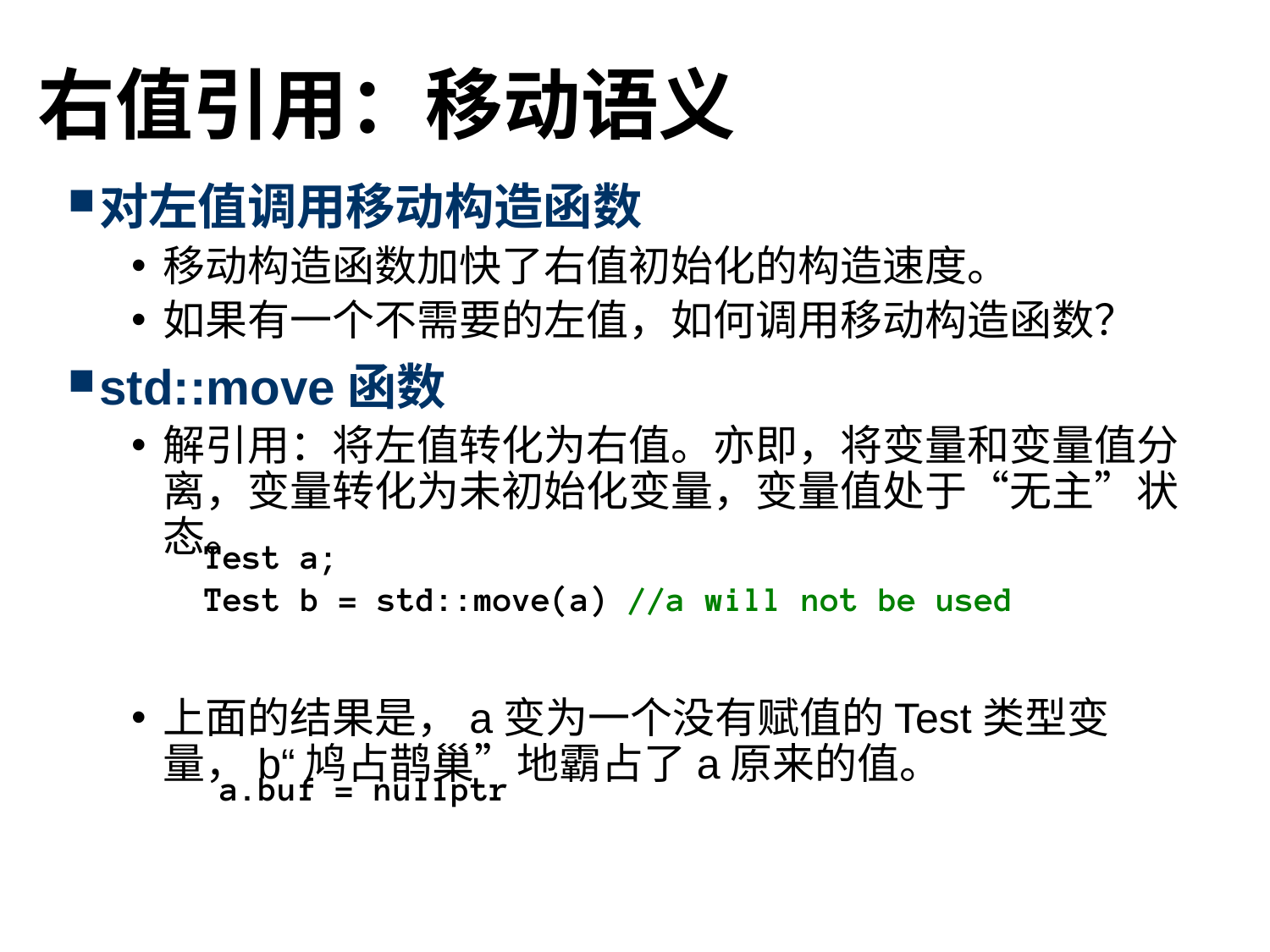

# 右值引用：移动语义
对左值调用移动构造函数
移动构造函数加快了右值初始化的构造速度。
如果有一个不需要的左值，如何调用移动构造函数？
std::move函数
解引用：将左值转化为右值。亦即，将变量和变量值分离，变量转化为未初始化变量，变量值处于“无主”状态。

上面的结果是，a变为一个没有赋值的Test类型变量，b“鸠占鹊巢”地霸占了a原来的值。

Test a;
Test b = std::move(a) //a will not be used
a.buf = nullptr